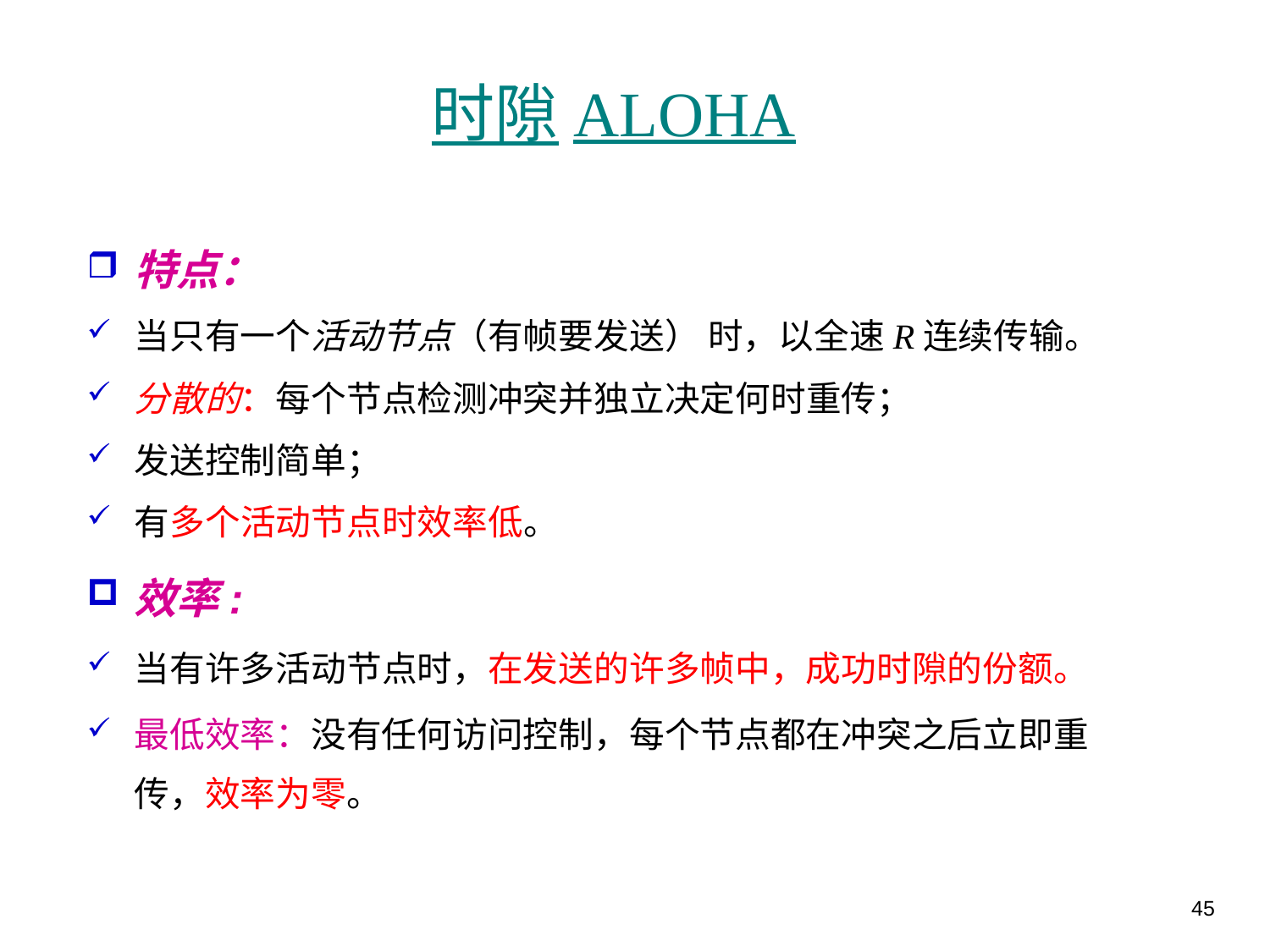

# 时隙ALOHA
特点：
当只有一个活动节点（有帧要发送） 时，以全速R连续传输。
分散的：每个节点检测冲突并独立决定何时重传；
发送控制简单；
有多个活动节点时效率低。
效率:
当有许多活动节点时，在发送的许多帧中，成功时隙的份额。
最低效率：没有任何访问控制，每个节点都在冲突之后立即重传，效率为零。

45